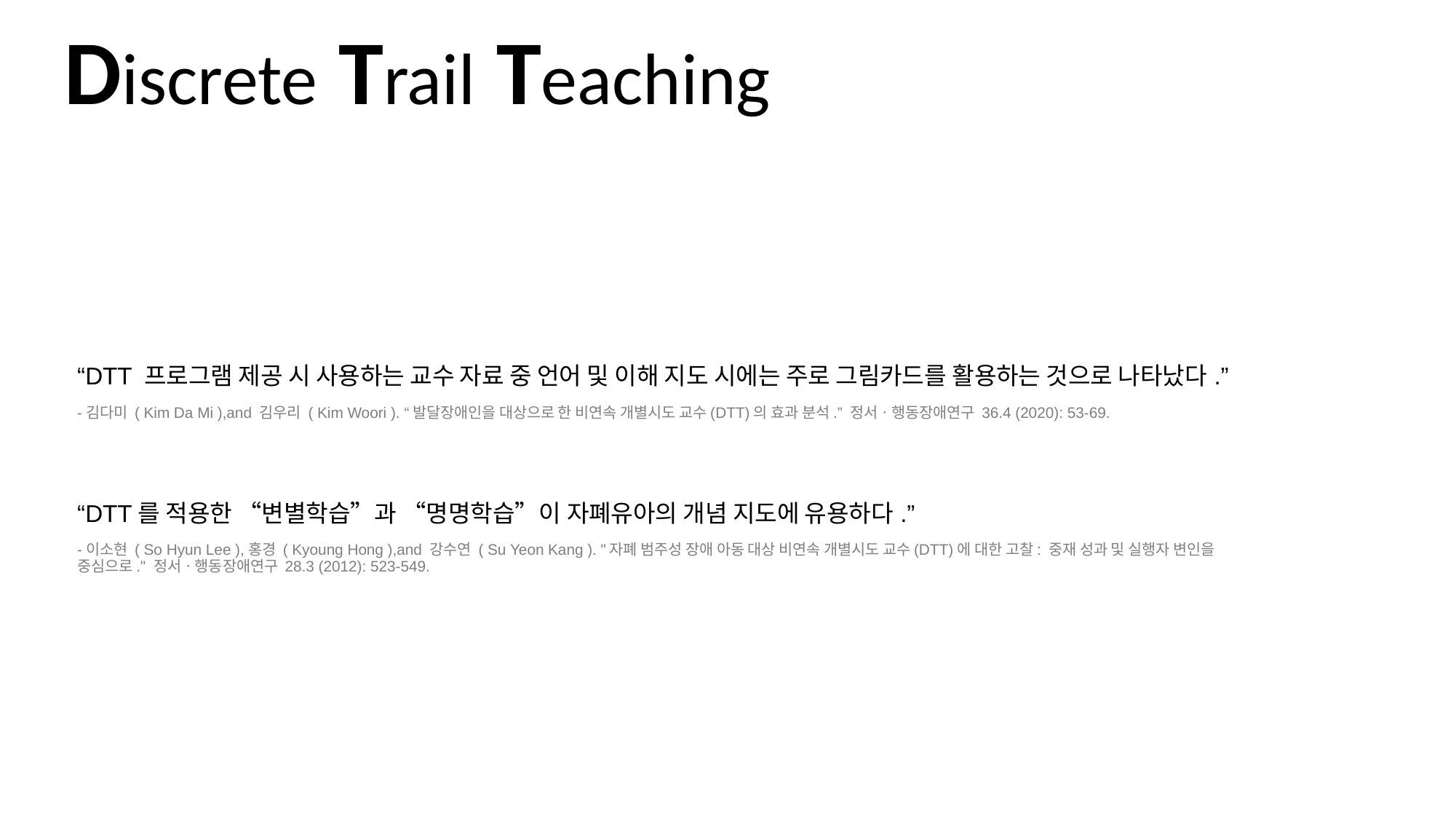

Discrete Trail Teaching
“DTT 프로그램 제공 시 사용하는 교수 자료 중 언어 및 이해 지도 시에는 주로 그림카드를 활용하는 것으로 나타났다.”
-김다미 ( Kim Da Mi ),and 김우리 ( Kim Woori ). “발달장애인을 대상으로 한 비연속 개별시도 교수(DTT)의 효과 분석.” 정서ㆍ행동장애연구 36.4 (2020): 53-69.

“DTT를 적용한 “변별학습”과 “명명학습”이 자폐유아의 개념 지도에 유용하다.”
-이소현 ( So Hyun Lee ),홍경 ( Kyoung Hong ),and 강수연 ( Su Yeon Kang ). "자폐 범주성 장애 아동 대상 비연속 개별시도 교수(DTT)에 대한 고찰: 중재 성과 및 실행자 변인을 중심으로." 정서ㆍ행동장애연구 28.3 (2012): 523-549.